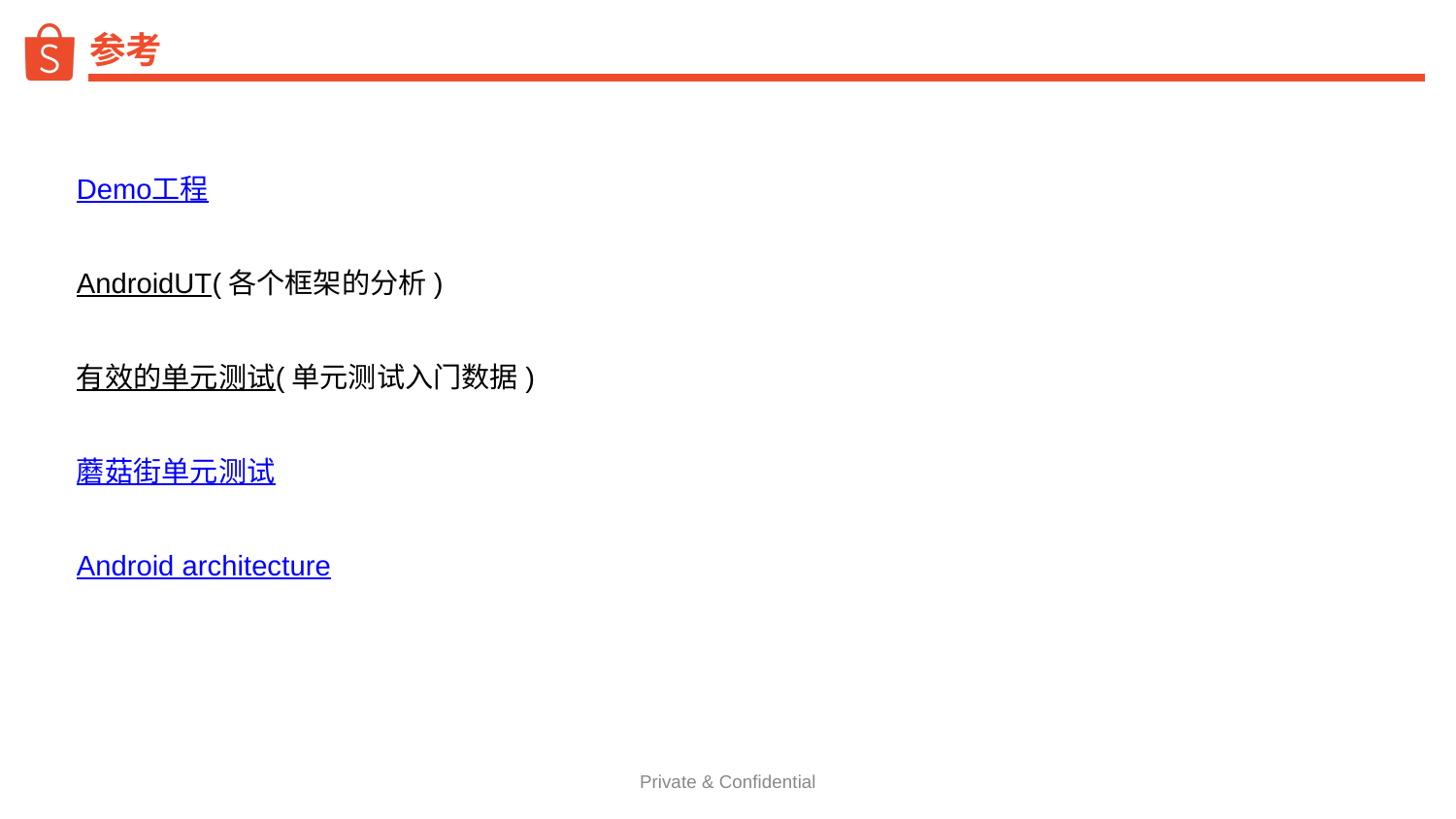

# 参考
Demo工程
AndroidUT(各个框架的分析)
有效的单元测试(单元测试入门数据)
蘑菇街单元测试
Android architecture